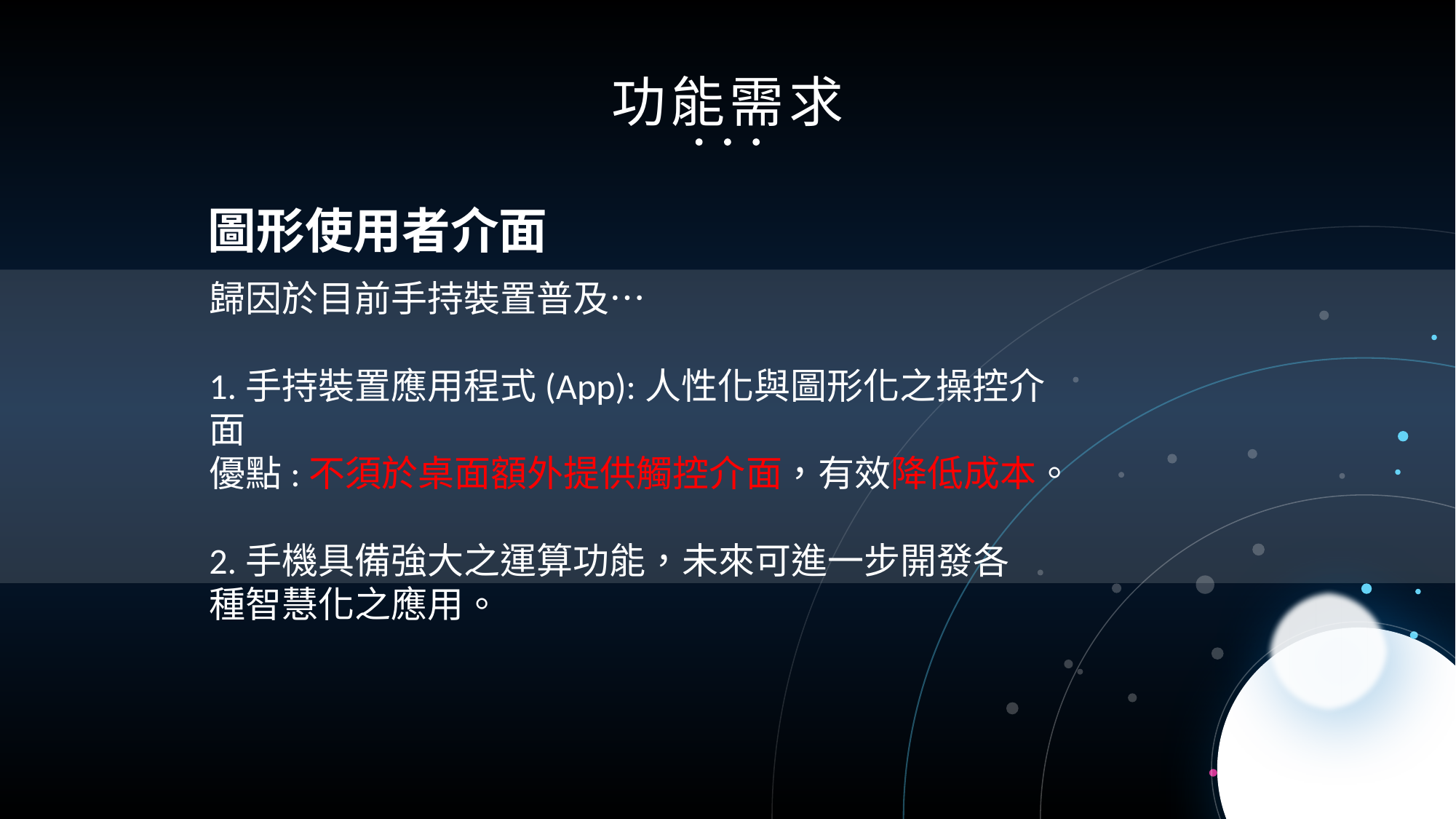

功能需求

圖形使用者介面

歸因於目前手持裝置普及…

1.手持裝置應用程式(App):人性化與圖形化之操控介面
優點:不須於桌面額外提供觸控介面，有效降低成本。

2.手機具備強大之運算功能，未來可進一步開發各
種智慧化之應用。